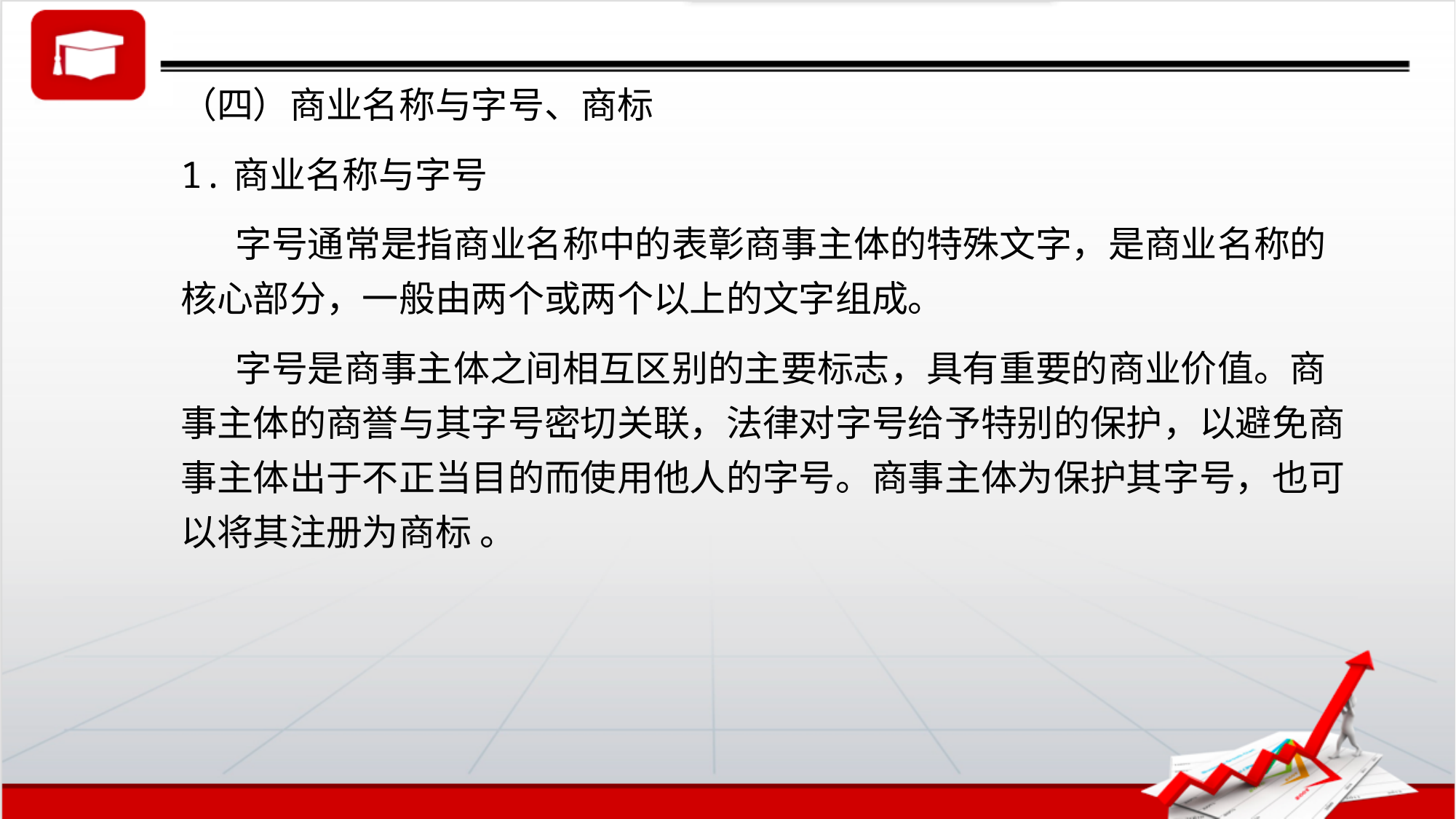

（四）商业名称与字号、商标
1.商业名称与字号
字号通常是指商业名称中的表彰商事主体的特殊文字，是商业名称的核心部分，一般由两个或两个以上的文字组成。
字号是商事主体之间相互区别的主要标志，具有重要的商业价值。商事主体的商誉与其字号密切关联，法律对字号给予特别的保护，以避免商事主体出于不正当目的而使用他人的字号。商事主体为保护其字号，也可以将其注册为商标 。